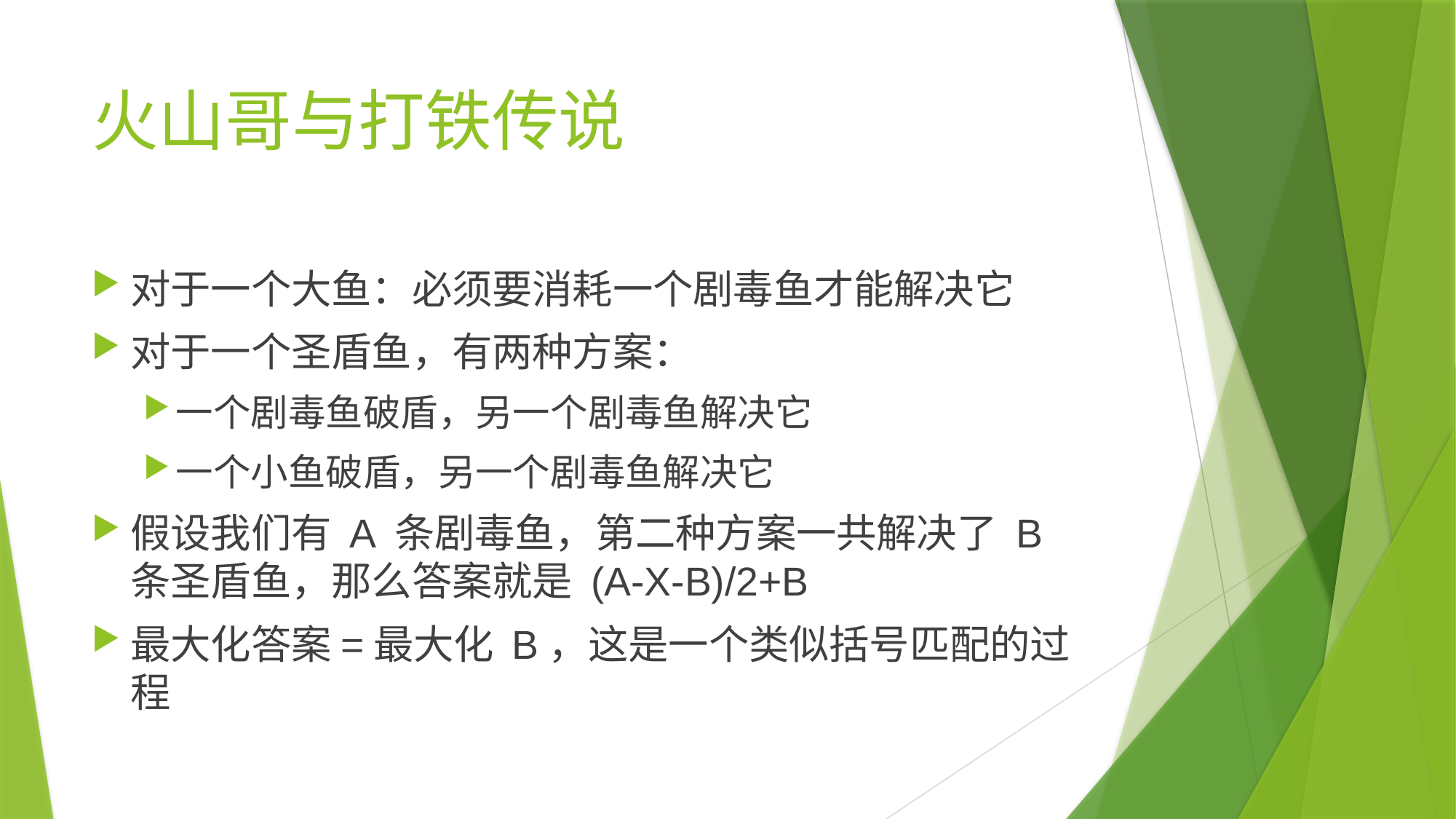

# 火山哥与打铁传说
对于一个大鱼：必须要消耗一个剧毒鱼才能解决它
对于一个圣盾鱼，有两种方案：
一个剧毒鱼破盾，另一个剧毒鱼解决它
一个小鱼破盾，另一个剧毒鱼解决它
假设我们有 A 条剧毒鱼，第二种方案一共解决了 B 条圣盾鱼，那么答案就是 (A-X-B)/2+B
最大化答案=最大化 B，这是一个类似括号匹配的过程